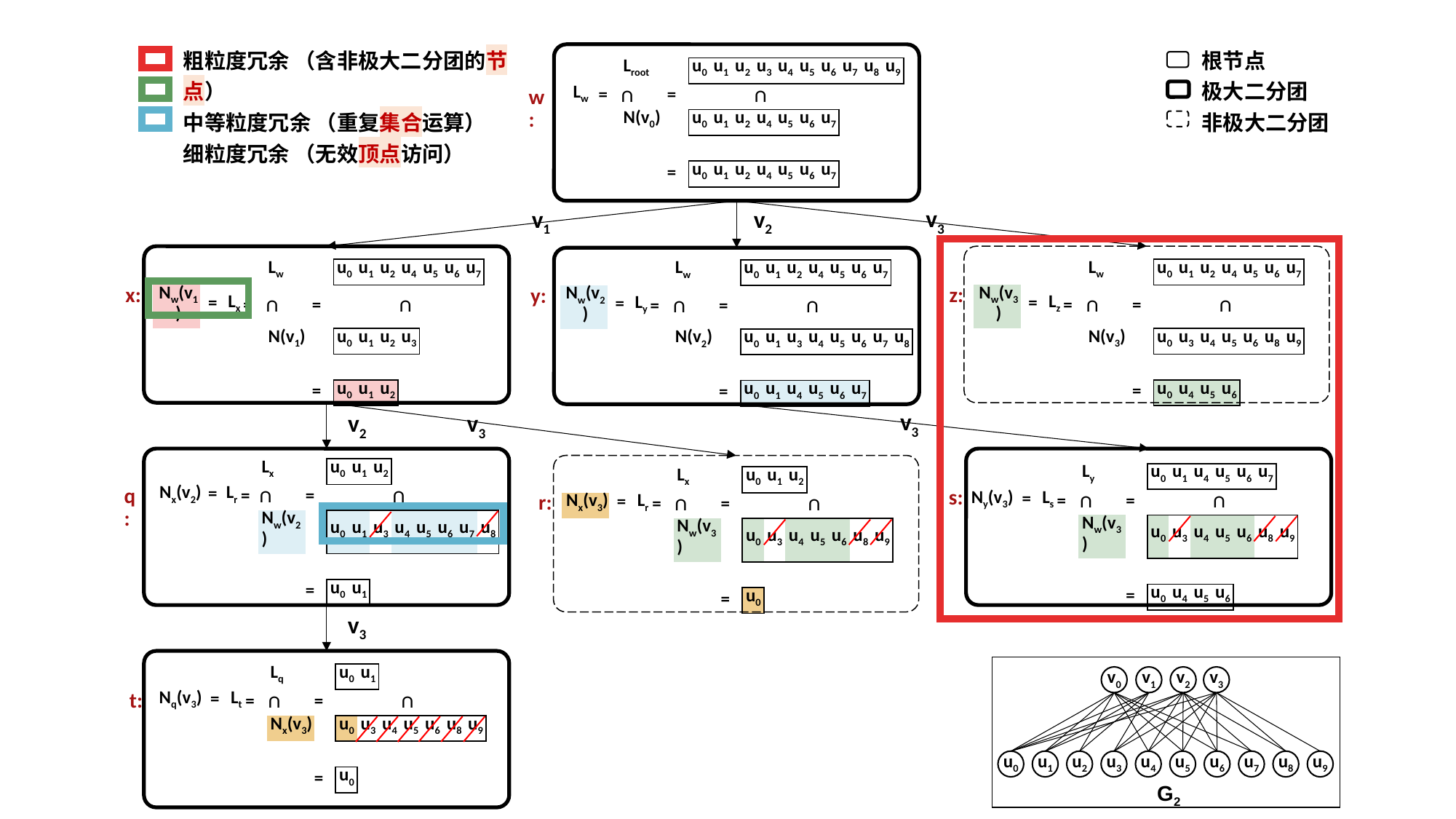

|  | 粗粒度冗余 （含非极大二分团的节点） |
| --- | --- |
|  | 中等粒度冗余 （重复集合运算） |
|  | 细粒度冗余 （无效顶点访问） |
|  | 根节点 |
| --- | --- |
|  | 极大二分团 |
|  | 非极大二分团 |

|  |  | Lroot |  | u0 | u1 | u2 | u3 | u4 | u5 | u6 | u7 | u8 | u9 |
| --- | --- | --- | --- | --- | --- | --- | --- | --- | --- | --- | --- | --- | --- |
| Lw | = | ∩ | = |  |  |  | ∩ |  |  |  |  |  |  |
|  |  | N(v0) |  | u0 | u1 | u2 | u4 | u5 | u6 | u7 |  |  |  |
|  |  |  |  |  |  |  |  |  |  |  |  |  |  |
|  |  |  | = | u0 | u1 | u2 | u4 | u5 | u6 | u7 |  |  |  |
w:

v3
v1
v2

|  |  |  |  | Lw |  | u0 | u1 | u2 | u4 | u5 | u6 | u7 |  |
| --- | --- | --- | --- | --- | --- | --- | --- | --- | --- | --- | --- | --- | --- |
| Nw(v1) | = | Lx | = | ∩ | = |  |  |  | ∩ |  |  |  |  |
|  |  |  |  | N(v1) |  | u0 | u1 | u2 | u3 |  |  |  |  |
|  |  |  |  |  |  |  |  |  |  |  |  |  |  |
|  |  |  |  |  | = | u0 | u1 | u2 |  |  |  |  |  |
|  |  |  |  | Lw |  | u0 | u1 | u2 | u4 | u5 | u6 | u7 |
| --- | --- | --- | --- | --- | --- | --- | --- | --- | --- | --- | --- | --- |
| Nw(v3) | = | Lz | = | ∩ | = |  |  |  | ∩ |  |  |  |
|  |  |  |  | N(v3) |  | u0 | u3 | u4 | u5 | u6 | u8 | u9 |
|  |  |  |  |  |  |  |  |  |  |  |  |  |
|  |  |  |  |  | = | u0 | u4 | u5 | u6 |  |  |  |
|  |  |  |  | Lw |  | u0 | u1 | u2 | u4 | u5 | u6 | u7 |  |
| --- | --- | --- | --- | --- | --- | --- | --- | --- | --- | --- | --- | --- | --- |
| Nw(v2) | = | Ly | = | ∩ | = |  |  |  | ∩ |  |  |  |  |
|  |  |  |  | N(v2) |  | u0 | u1 | u3 | u4 | u5 | u6 | u7 | u8 |
|  |  |  |  |  |  |  |  |  |  |  |  |  |  |
|  |  |  |  |  | = | u0 | u1 | u4 | u5 | u6 | u7 |  |  |
x:
z:
y:

v3
v2
v3

|  |  |  |  | Lx |  | u0 | u1 | u2 |  |  |  |  |  |
| --- | --- | --- | --- | --- | --- | --- | --- | --- | --- | --- | --- | --- | --- |
| Nx(v2) | = | Lr | = | ∩ | = |  |  |  | ∩ |  |  |  |  |
|  |  |  |  | Nw(v2) |  | u0 | u1 | u3 | u4 | u5 | u6 | u7 | u8 |
|  |  |  |  |  |  |  |  |  |  |  |  |  |  |
|  |  |  |  |  | = | u0 | u1 |  |  |  |  |  |  |
|  |  |  |  | Ly |  | u0 | u1 | u4 | u5 | u6 | u7 |  |
| --- | --- | --- | --- | --- | --- | --- | --- | --- | --- | --- | --- | --- |
| Ny(v3) | = | Ls | = | ∩ | = |  |  |  | ∩ |  |  |  |
|  |  |  |  | Nw(v3) |  | u0 | u3 | u4 | u5 | u6 | u8 | u9 |
|  |  |  |  |  |  |  |  |  |  |  |  |  |
|  |  |  |  |  | = | u0 | u4 | u5 | u6 |  |  |  |
|  |  |  |  | Lx |  | u0 | u1 | u2 |  |  |  |  |
| --- | --- | --- | --- | --- | --- | --- | --- | --- | --- | --- | --- | --- |
| Nx(v3) | = | Lr | = | ∩ | = |  |  |  | ∩ |  |  |  |
|  |  |  |  | Nw(v3) |  | u0 | u3 | u4 | u5 | u6 | u8 | u9 |
|  |  |  |  |  |  |  |  |  |  |  |  |  |
|  |  |  |  |  | = | u0 |  |  |  |  |  |  |
q:
s:
r:

v3

|  |  |  |  | Lq |  | u0 | u1 |  |  |  |  |  |
| --- | --- | --- | --- | --- | --- | --- | --- | --- | --- | --- | --- | --- |
| Nq(v3) | = | Lt | = | ∩ | = |  |  |  | ∩ |  |  |  |
|  |  |  |  | Nx(v3) |  | u0 | u3 | u4 | u5 | u6 | u8 | u9 |
|  |  |  |  |  |  |  |  |  |  |  |  |  |
|  |  |  |  |  | = | u0 |  |  |  |  |  |  |
v3
v1
v0
v2
t:
u9
u0
u1
u2
u3
u4
u5
u6
u7
u8
G2